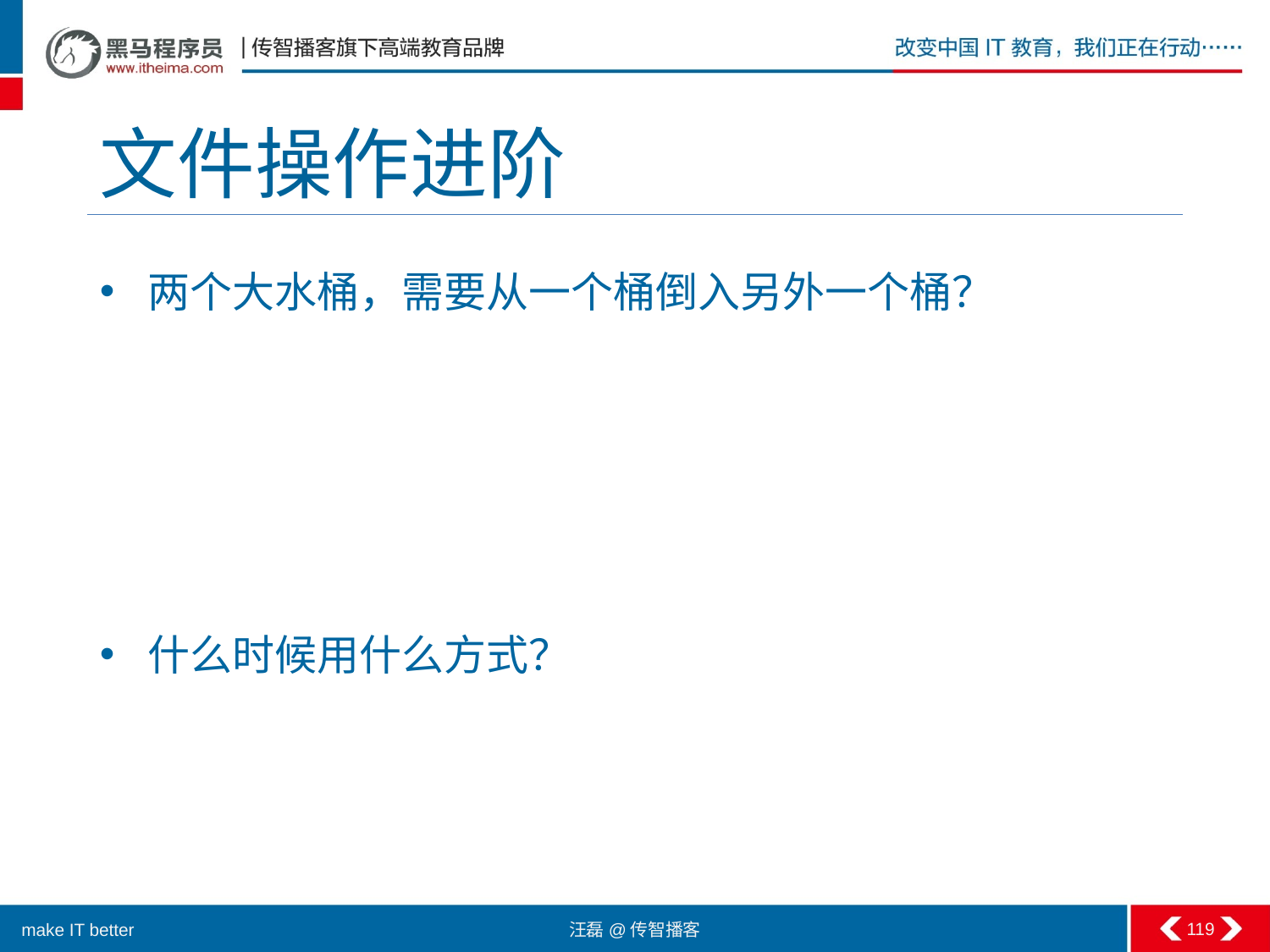

# 文件操作进阶
两个大水桶，需要从一个桶倒入另外一个桶？

直接把有水的桶中的水直接倒入另一个桶中
从有水的桶中一点一点的舀到另一个水桶中
管道
什么时候用什么方式？

119
汪磊@传智播客
make IT better